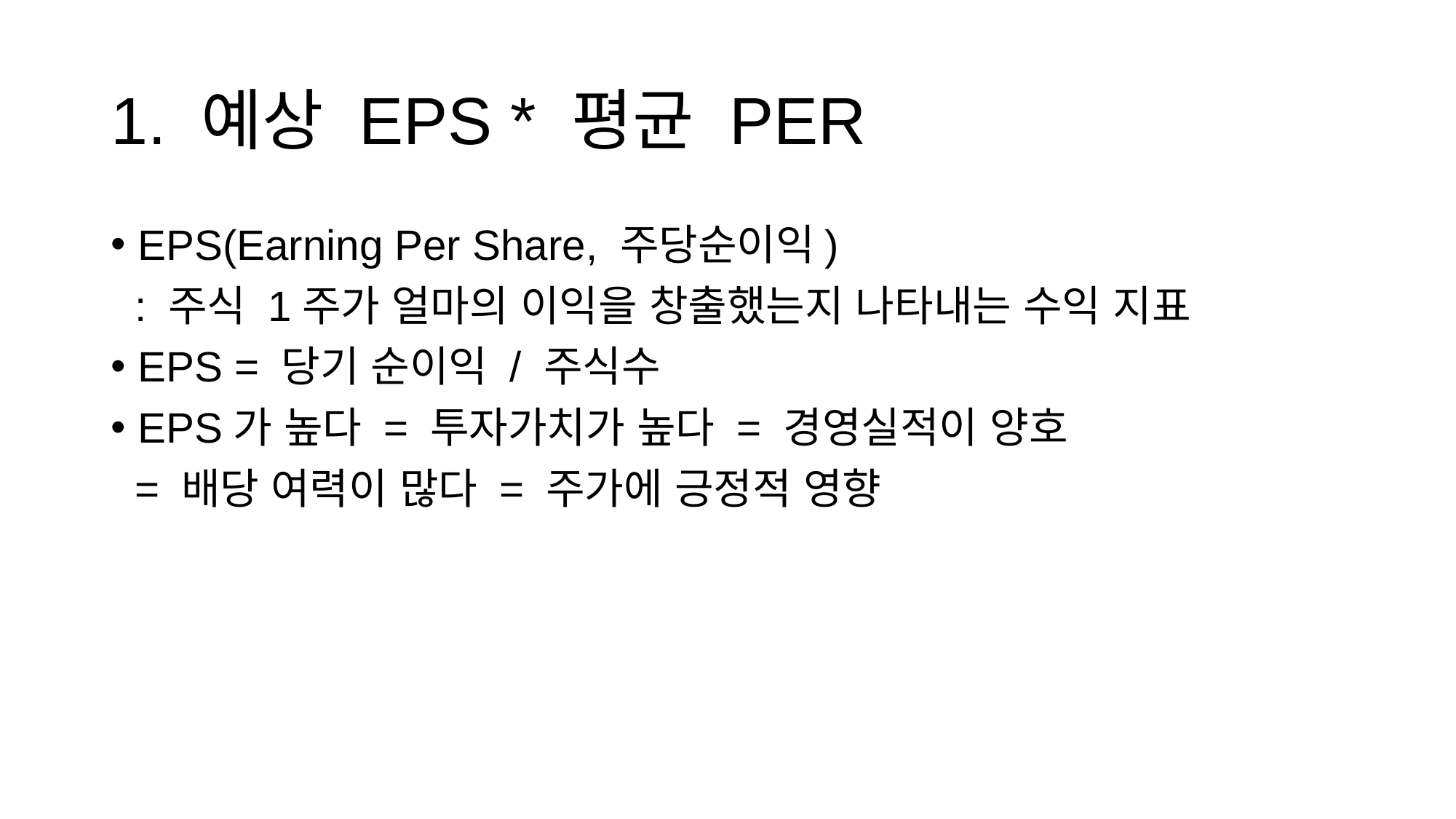

# 1. 예상 EPS * 평균 PER
EPS(Earning Per Share, 주당순이익)
  : 주식 1주가 얼마의 이익을 창출했는지 나타내는 수익 지표
EPS = 당기 순이익 / 주식수
EPS가 높다 = 투자가치가 높다 = 경영실적이 양호
  = 배당 여력이 많다 = 주가에 긍정적 영향